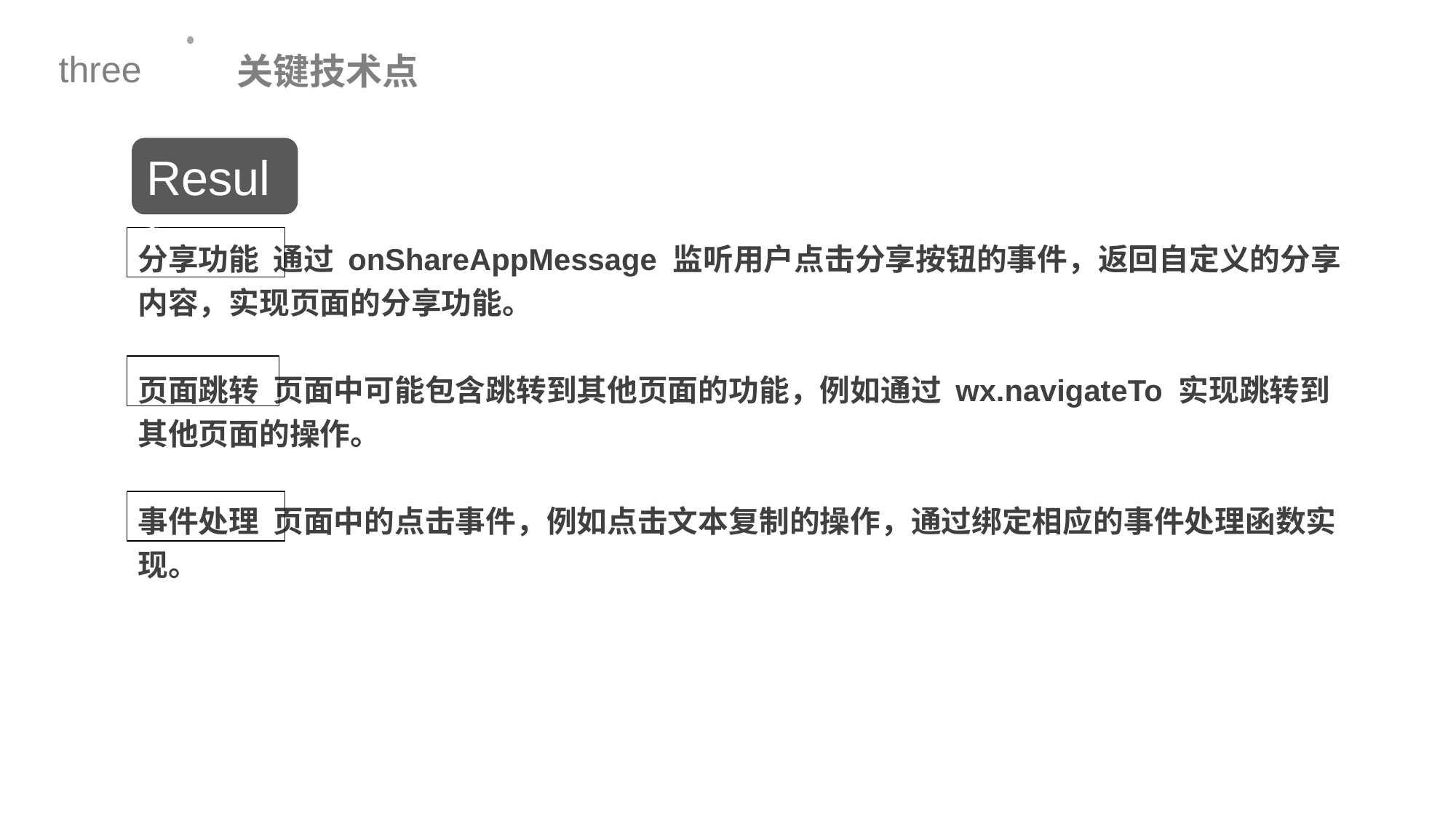

关键技术点

three
Result
分享功能  通过 onShareAppMessage 监听用户点击分享按钮的事件，返回自定义的分享内容，实现页面的分享功能。

页面跳转  页面中可能包含跳转到其他页面的功能，例如通过 wx.navigateTo 实现跳转到其他页面的操作。

事件处理  页面中的点击事件，例如点击文本复制的操作，通过绑定相应的事件处理函数实现。